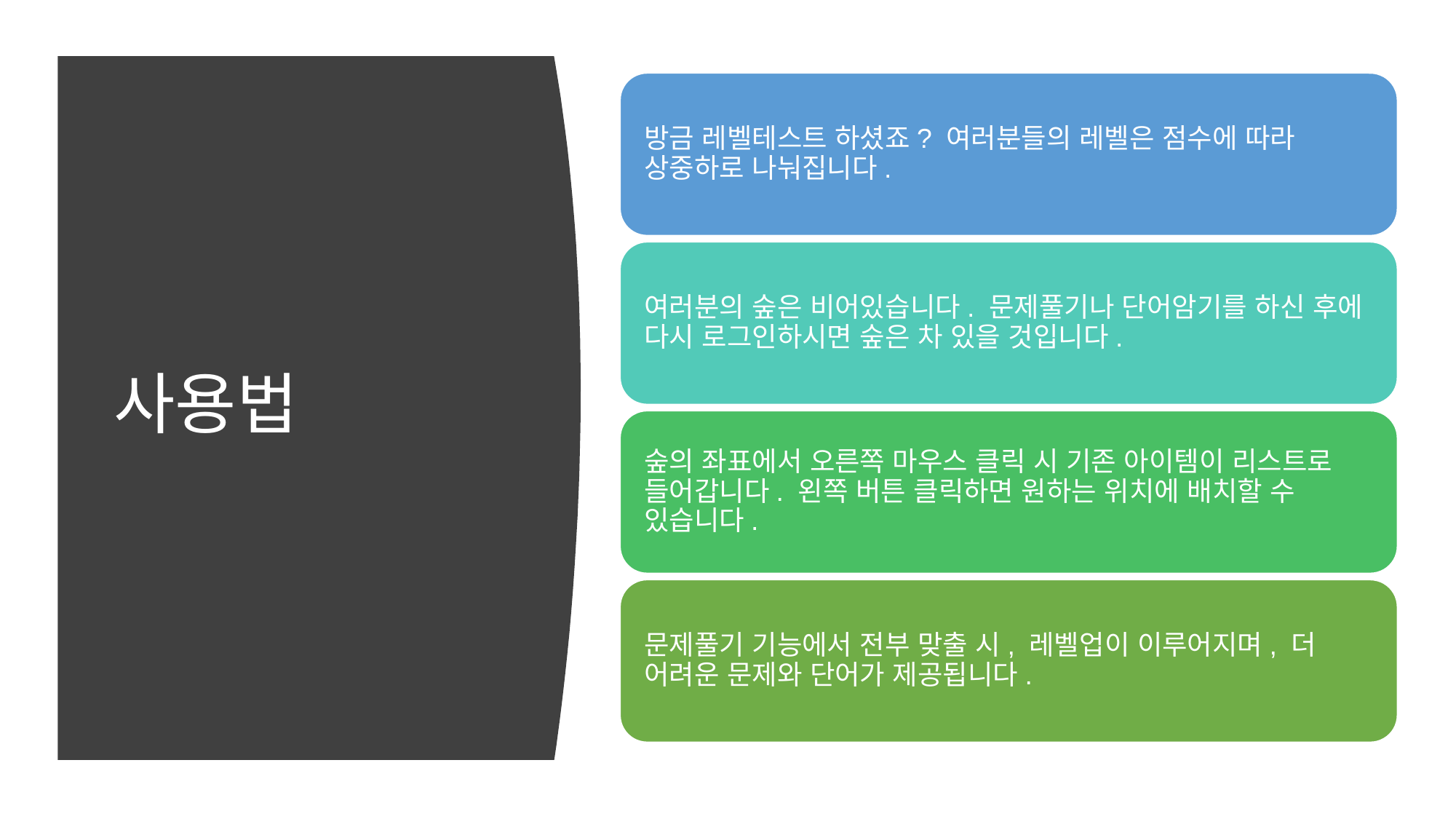

방금 레벨테스트 하셨죠? 여러분들의 레벨은 점수에 따라 상중하로 나눠집니다.
여러분의 숲은 비어있습니다. 문제풀기나 단어암기를 하신 후에 다시 로그인하시면 숲은 차 있을 것입니다.
숲의 좌표에서 오른쪽 마우스 클릭 시 기존 아이템이 리스트로 들어갑니다. 왼쪽 버튼 클릭하면 원하는 위치에 배치할 수 있습니다.
문제풀기 기능에서 전부 맞출 시, 레벨업이 이루어지며, 더 어려운 문제와 단어가 제공됩니다.

# 사용법